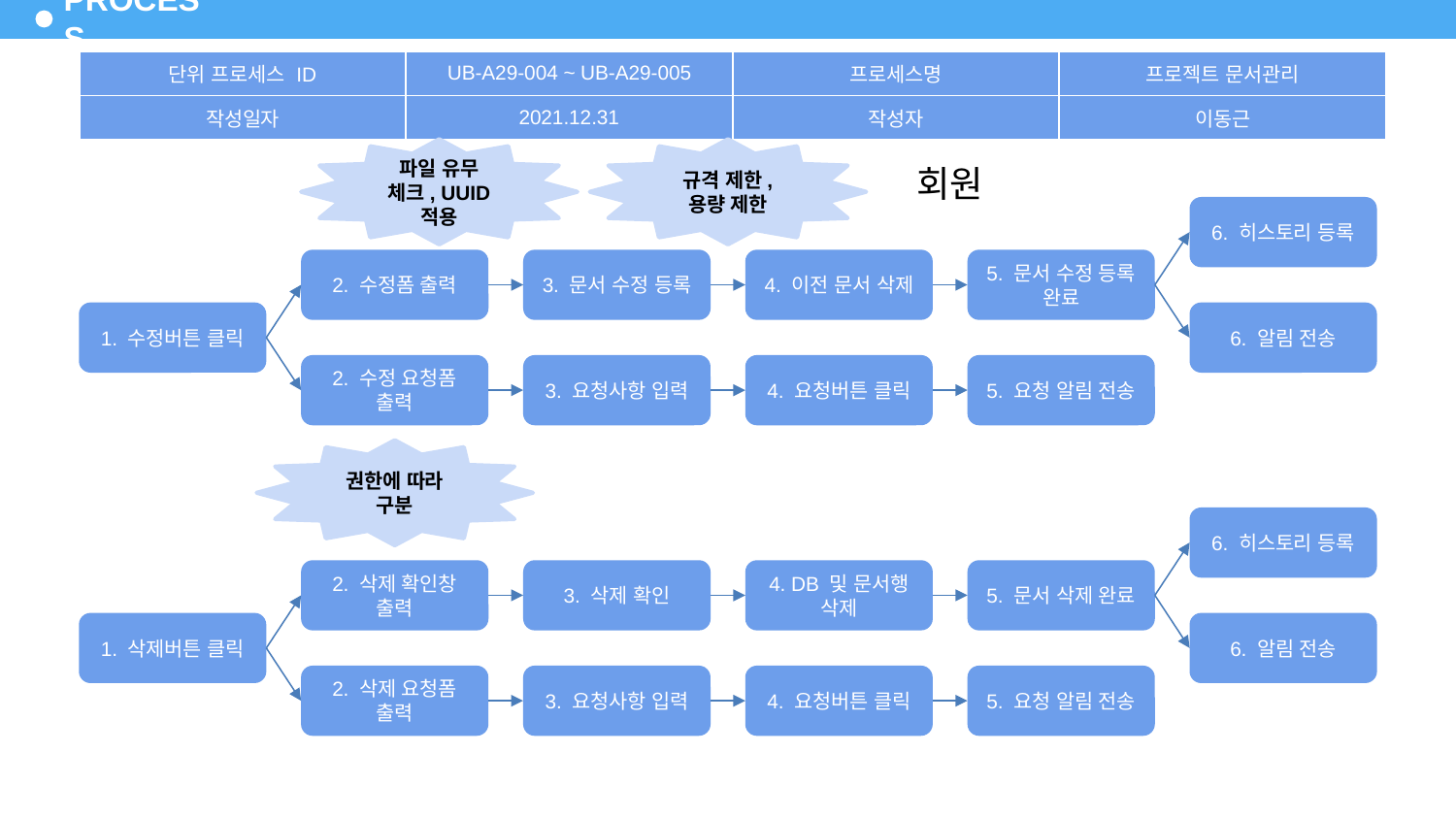

# PROCESS
| 단위 프로세스 ID | UB-A29-004 ~ UB-A29-005 | 프로세스명 | 프로젝트 문서관리 |
| --- | --- | --- | --- |
| 작성일자 | 2021.12.31 | 작성자 | 이동근 |
파일 유무 체크, UUID 적용
규격 제한, 용량 제한
회원
6. 히스토리 등록
5. 문서 수정 등록 완료
2. 수정폼 출력
3. 문서 수정 등록
4. 이전 문서 삭제
1. 수정버튼 클릭
6. 알림 전송
2. 수정 요청폼 출력
3. 요청사항 입력
4. 요청버튼 클릭
5. 요청 알림 전송
권한에 따라 구분
6. 히스토리 등록
5. 문서 삭제 완료
2. 삭제 확인창 출력
3. 삭제 확인
4. DB 및 문서행 삭제
1. 삭제버튼 클릭
6. 알림 전송
2. 삭제 요청폼 출력
3. 요청사항 입력
4. 요청버튼 클릭
5. 요청 알림 전송